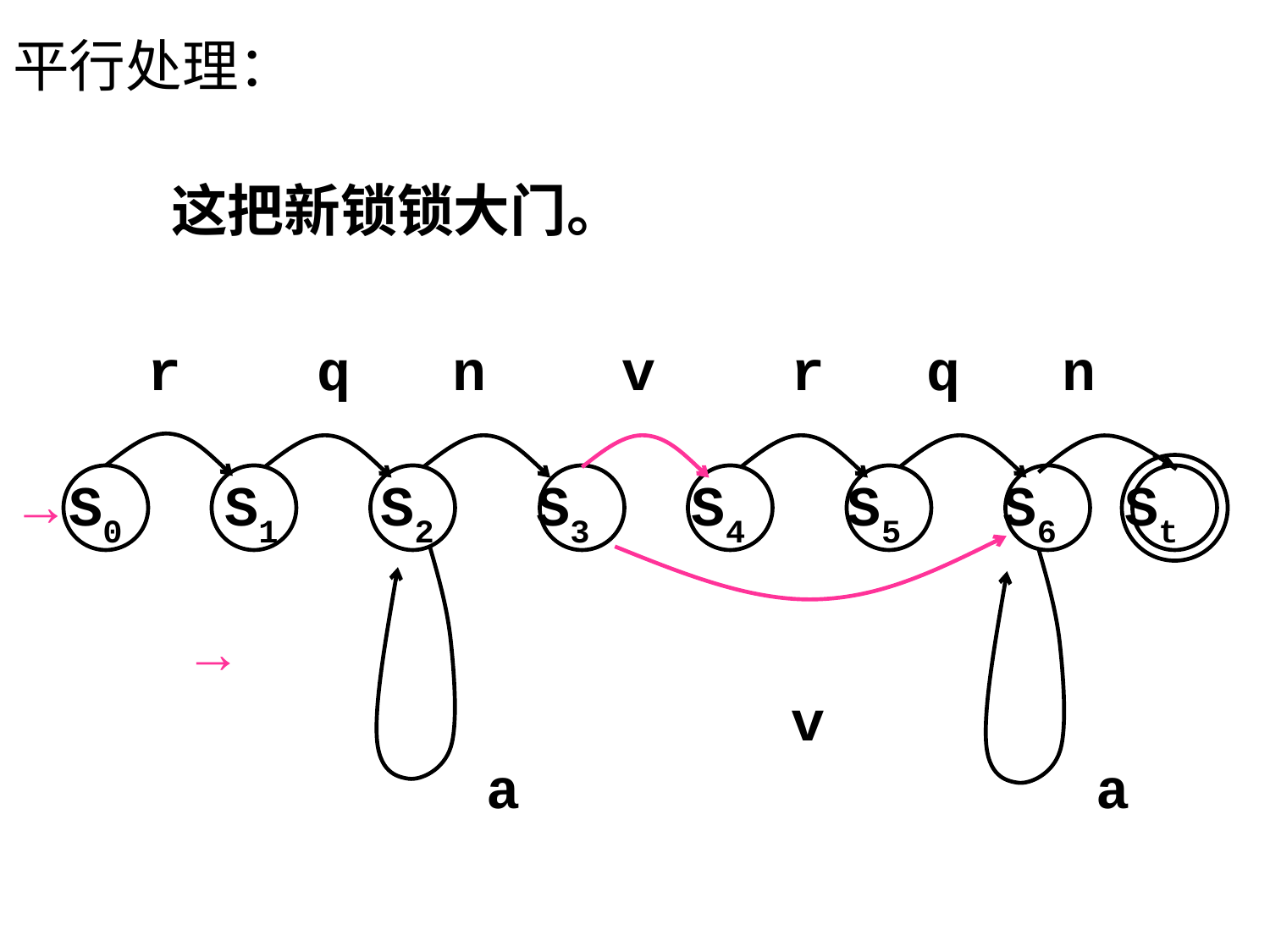

平行处理：
这把新锁锁大门。
    r    q   n    v    r   q   n

→S0   S1   S2   S3   S4   S5   S6  St
           →
                       v
              a                 a